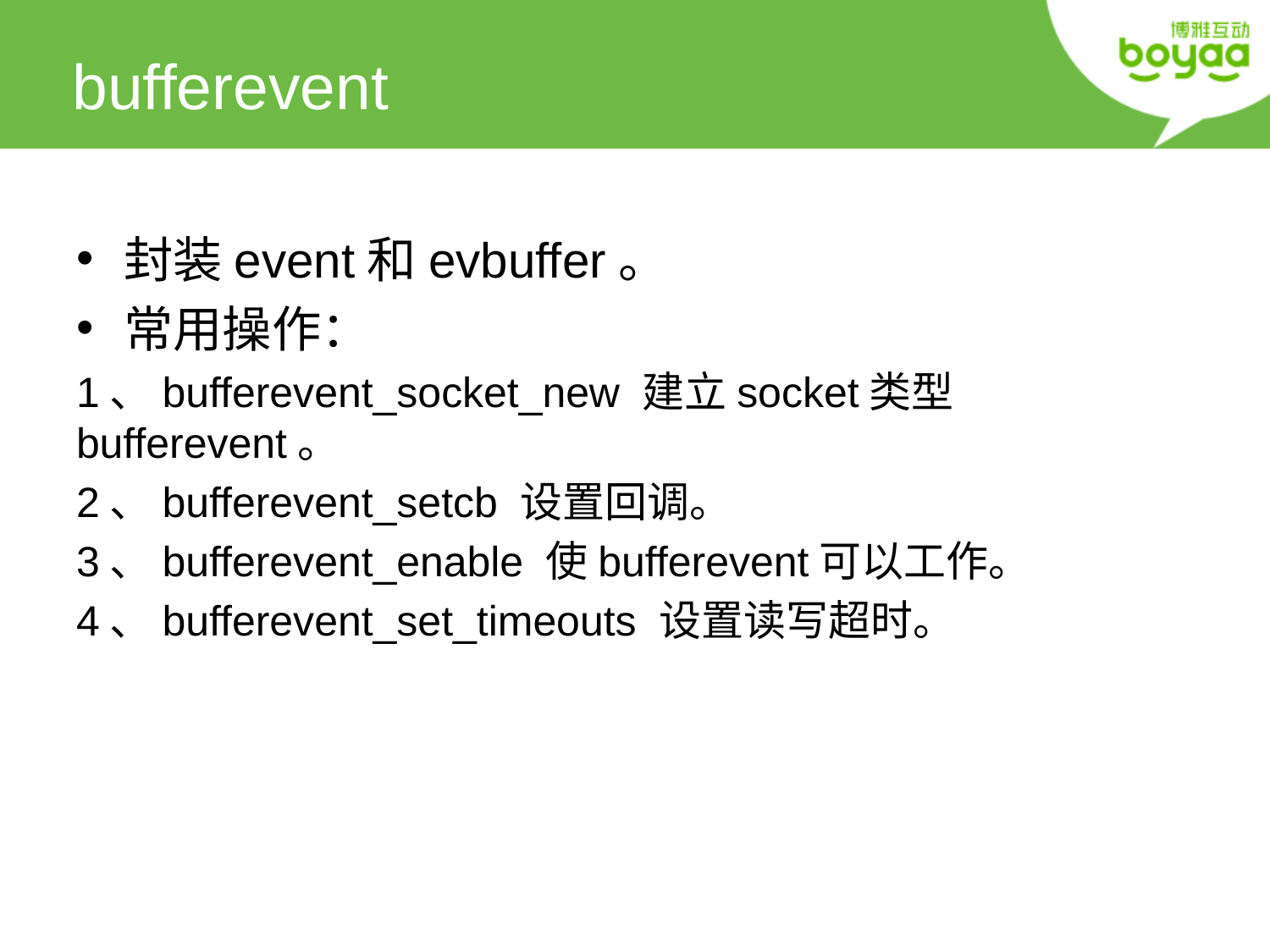

# bufferevent
封装event和evbuffer。
常用操作：
1、bufferevent_socket_new 建立socket类型bufferevent。
2、bufferevent_setcb 设置回调。
3、bufferevent_enable 使bufferevent可以工作。
4、bufferevent_set_timeouts 设置读写超时。